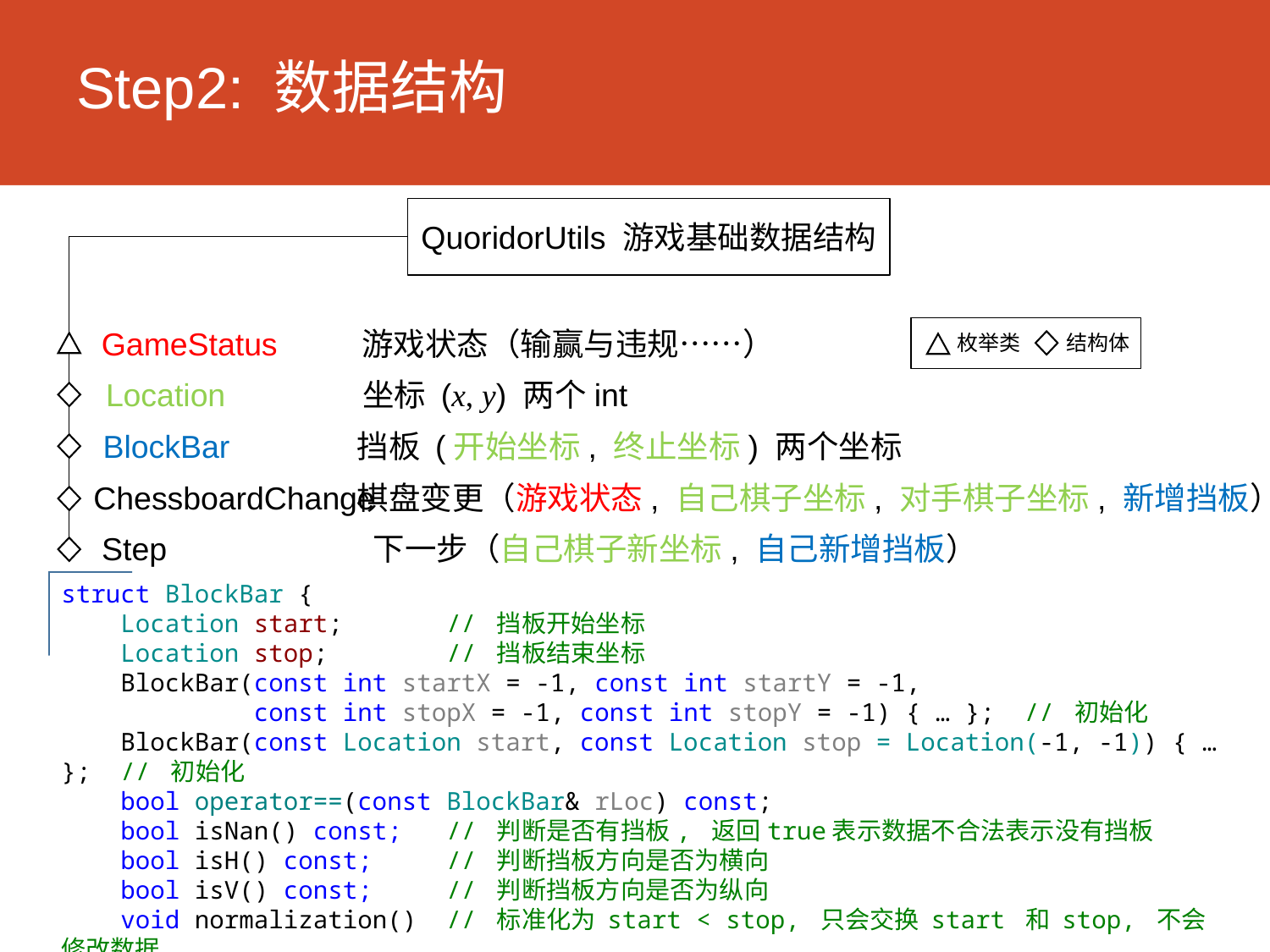

Step2: 数据结构
QuoridorUtils 游戏基础数据结构

枚举类
结构体

GameStatus
游戏状态（输赢与违规……）

Location
坐标 (x, y) 两个int

BlockBar
挡板 (开始坐标, 终止坐标) 两个坐标

ChessboardChange
棋盘变更（游戏状态, 自己棋子坐标, 对手棋子坐标, 新增挡板）

Step
下一步（自己棋子新坐标, 自己新增挡板）

struct BlockBar {
    Location start;       // 挡板开始坐标
    Location stop;        // 挡板结束坐标
    BlockBar(const int startX = -1, const int startY = -1,
             const int stopX = -1, const int stopY = -1) { … };  // 初始化
    BlockBar(const Location start, const Location stop = Location(-1, -1)) { … };  // 初始化
    bool operator==(const BlockBar& rLoc) const;
    bool isNan() const;   // 判断是否有挡板, 返回true表示数据不合法表示没有挡板
    bool isH() const;     // 判断挡板方向是否为横向
    bool isV() const;     // 判断挡板方向是否为纵向
    void normalization()  // 标准化为 start < stop, 只会交换 start 和 stop, 不会修改数据
};